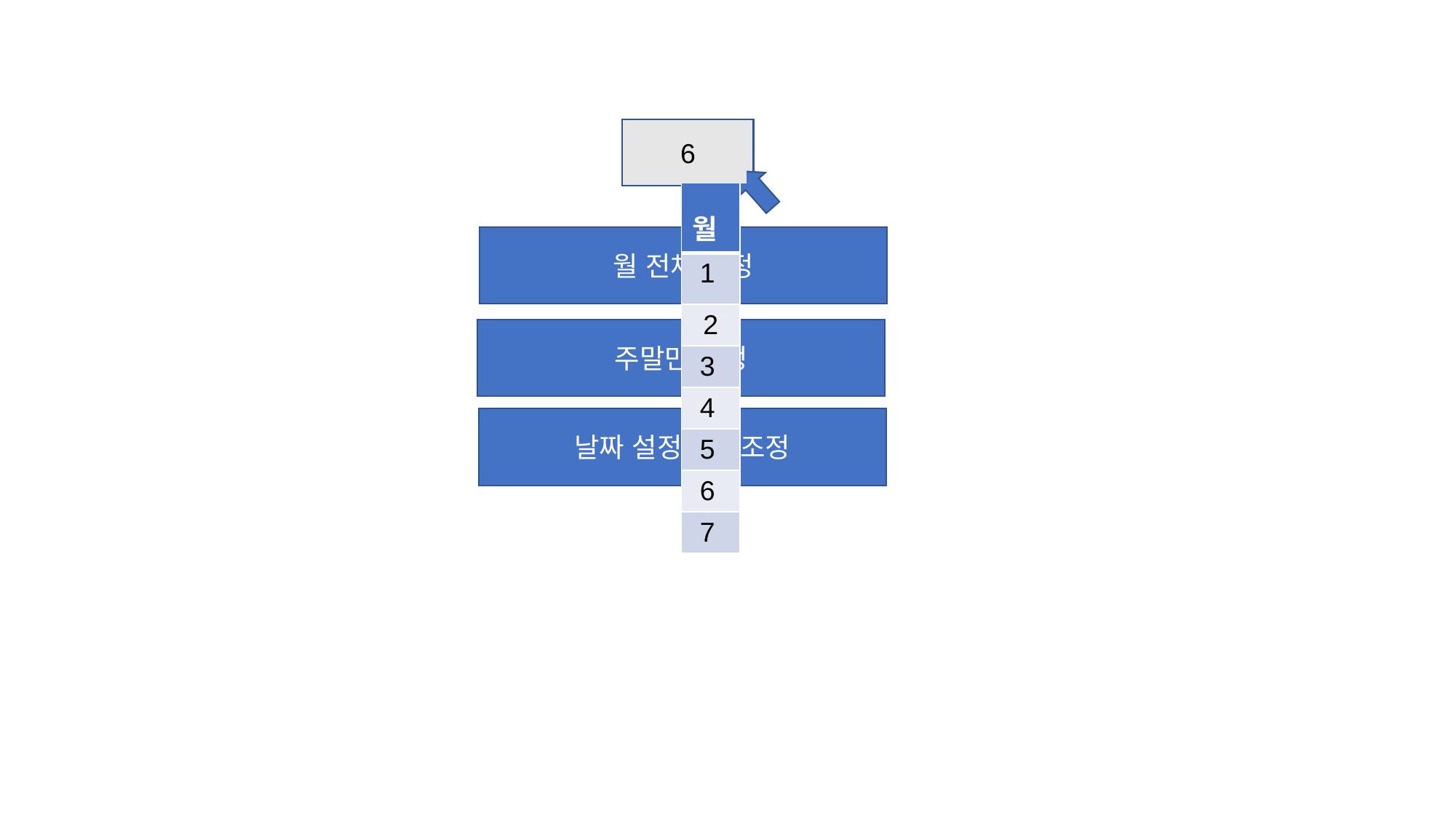

입력하세요
6
| 월 |
| --- |
| 1 |
| 2 |
| 3 |
| 4 |
| 5 |
| 6 |
| 7 |

월 전체 조정
주말만 조정
날짜 설정하여 조정